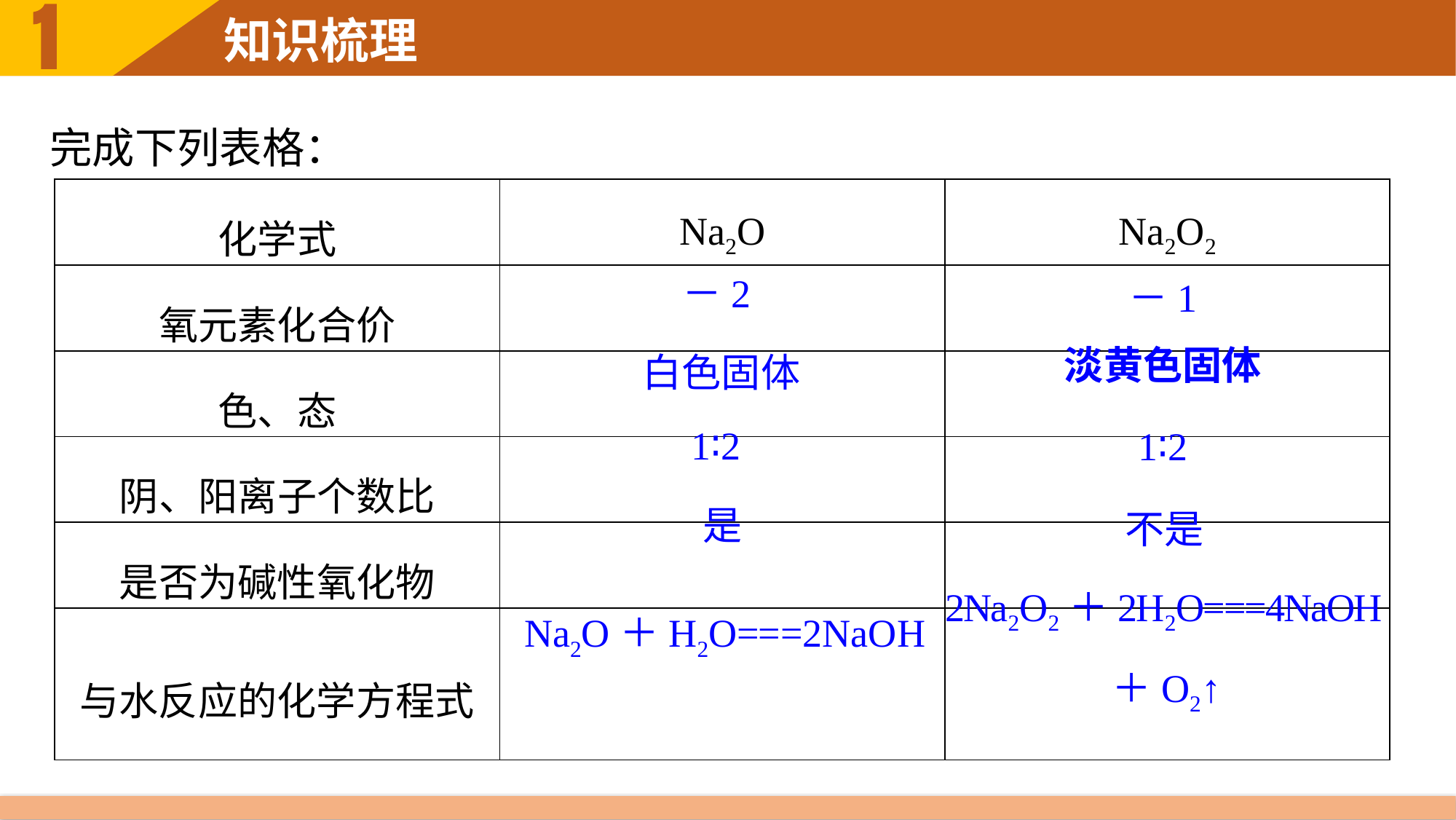

完成下列表格：
| 化学式 | Na2O | Na2O2 |
| --- | --- | --- |
| 氧元素化合价 |  |  |
| 色、态 |  |  |
| 阴、阳离子个数比 |  |  |
| 是否为碱性氧化物 |  |  |
| 与水反应的化学方程式 |  |  |
－2
－1
淡黄色固体
白色固体
1∶2
1∶2
是
不是
2Na2O2＋2H2O===4NaOH＋O2↑
Na2O＋H2O===2NaOH